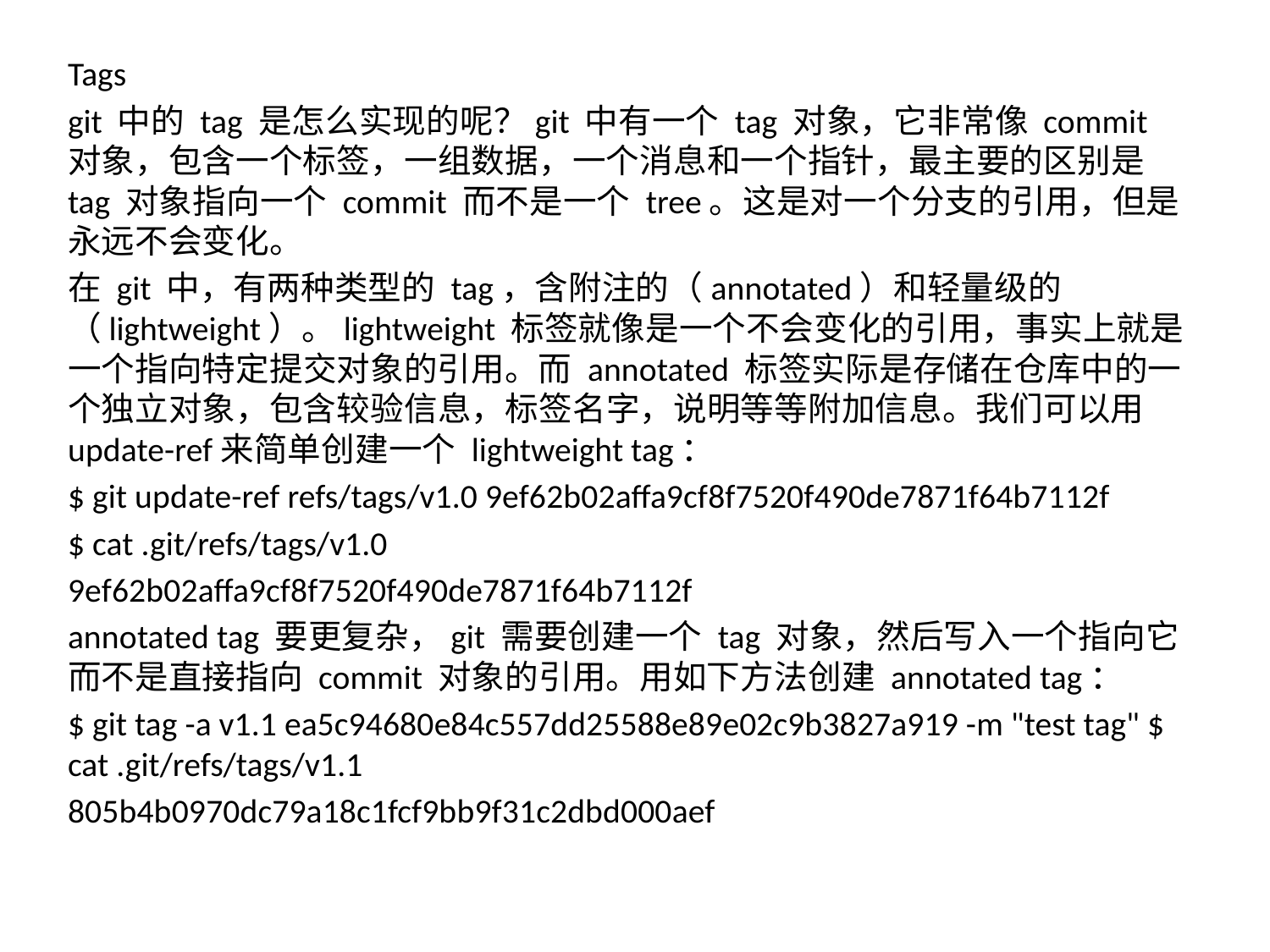

Tags
git 中的 tag 是怎么实现的呢？git 中有一个 tag 对象，它非常像 commit 对象，包含一个标签，一组数据，一个消息和一个指针，最主要的区别是 tag 对象指向一个 commit 而不是一个 tree。这是对一个分支的引用，但是永远不会变化。
在 git 中，有两种类型的 tag，含附注的（annotated）和轻量级的（lightweight）。lightweight 标签就像是一个不会变化的引用，事实上就是一个指向特定提交对象的引用。而 annotated 标签实际是存储在仓库中的一个独立对象，包含较验信息，标签名字，说明等等附加信息。我们可以用update-ref来简单创建一个 lightweight tag：
$ git update-ref refs/tags/v1.0 9ef62b02affa9cf8f7520f490de7871f64b7112f
$ cat .git/refs/tags/v1.0
9ef62b02affa9cf8f7520f490de7871f64b7112f
annotated tag 要更复杂，git 需要创建一个 tag 对象，然后写入一个指向它而不是直接指向 commit 对象的引用。用如下方法创建 annotated tag：
$ git tag -a v1.1 ea5c94680e84c557dd25588e89e02c9b3827a919 -m "test tag" $ cat .git/refs/tags/v1.1
805b4b0970dc79a18c1fcf9bb9f31c2dbd000aef